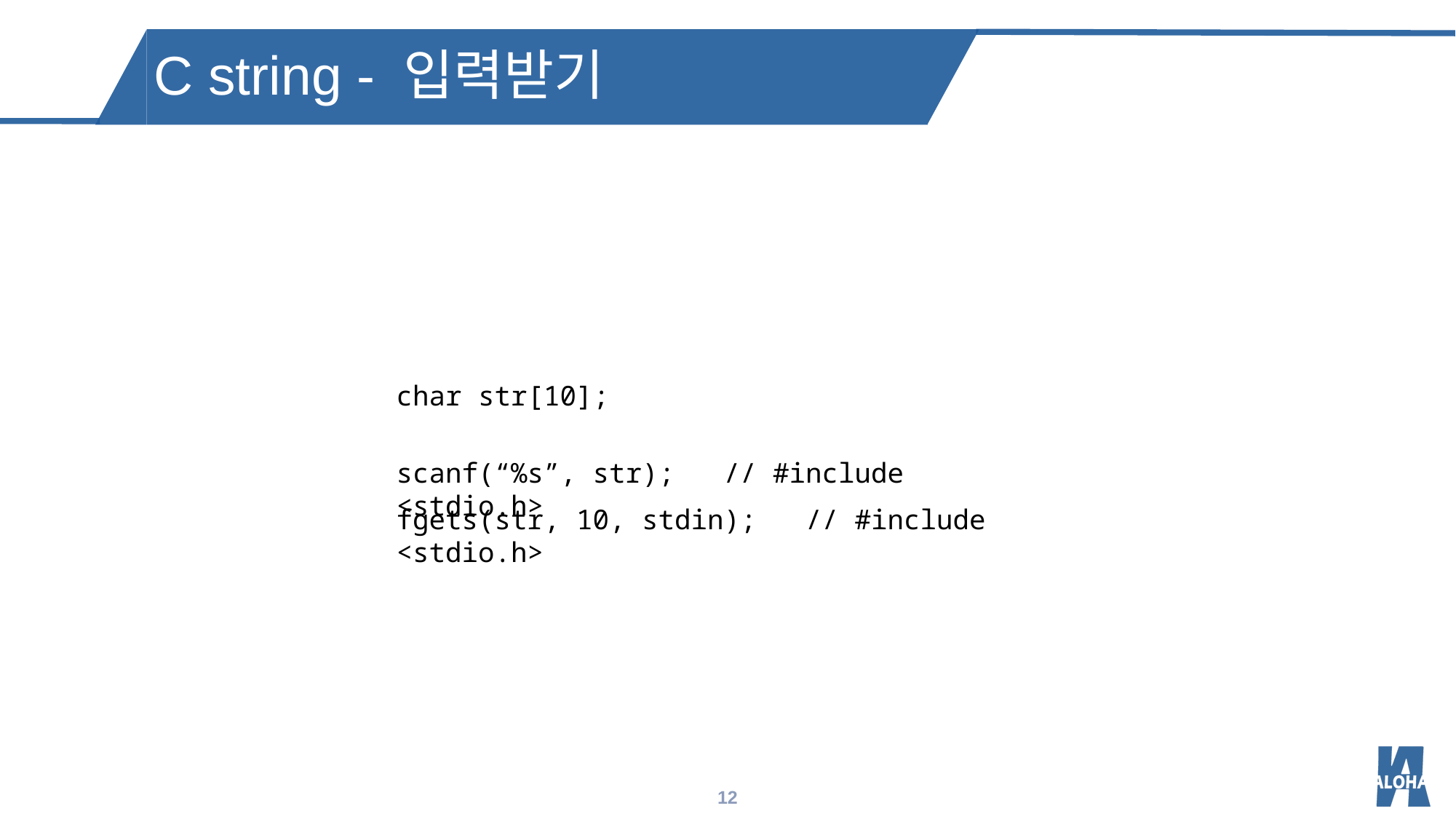

C string - 입력받기
char str[10];
scanf(“%s”, str);   // #include <stdio.h>
fgets(str, 10, stdin);   // #include <stdio.h>
12